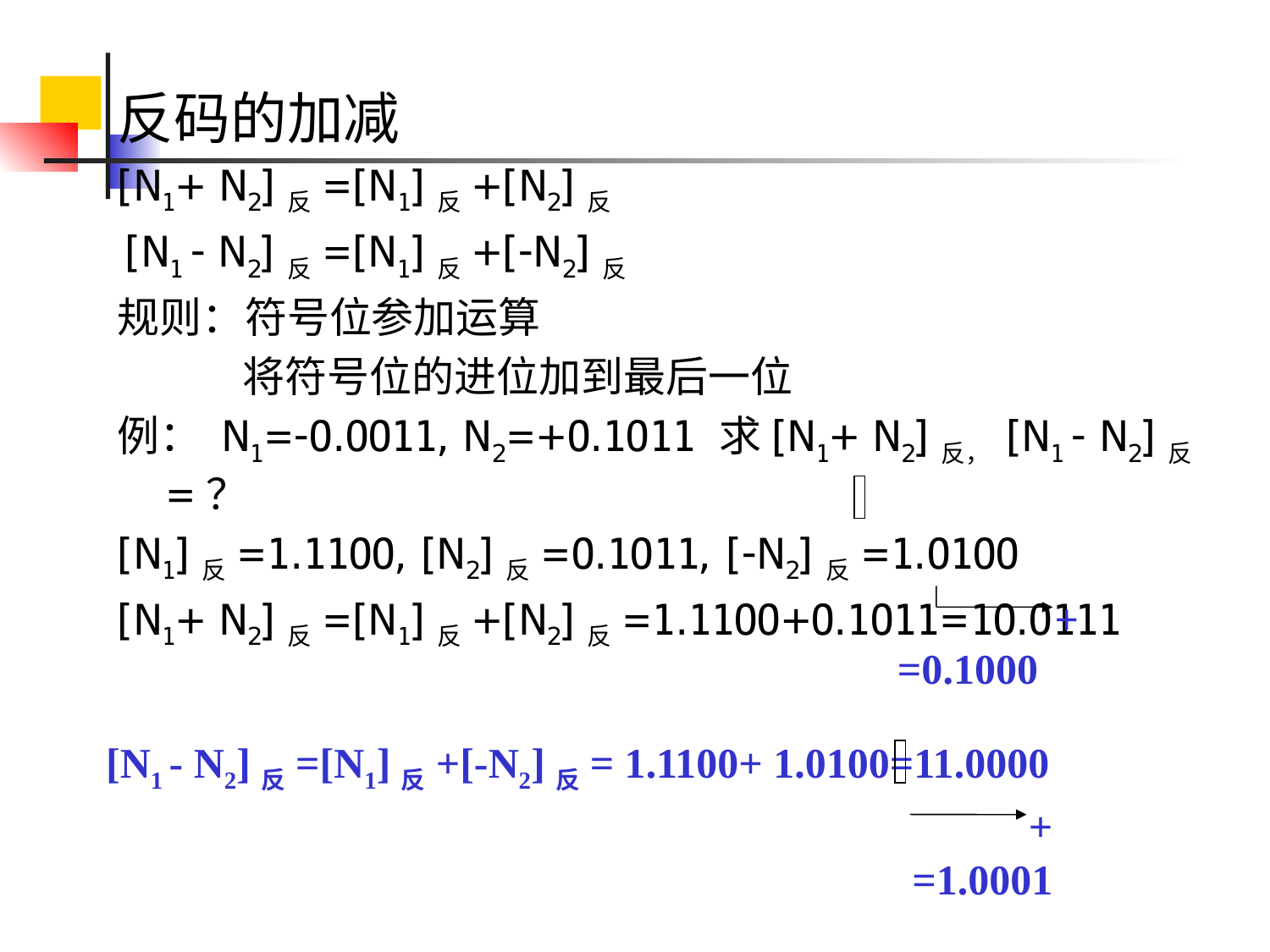

反码的加减
[N1+ N2]反=[N1]反+[N2]反
 [N1 - N2]反=[N1]反+[-N2]反
规则：符号位参加运算
            将符号位的进位加到最后一位
例： N1=-0.0011, N2=+0.1011 求[N1+ N2]反， [N1 - N2]反=？
[N1]反=1.1100, [N2]反=0.1011, [-N2]反=1.0100
[N1+ N2]反=[N1]反+[N2]反=1.1100+0.1011=10.0111

+

=0.1000
 [N1 - N2]反=[N1]反+[-N2]反= 1.1100+ 1.0100=11.0000

+

=1.0001